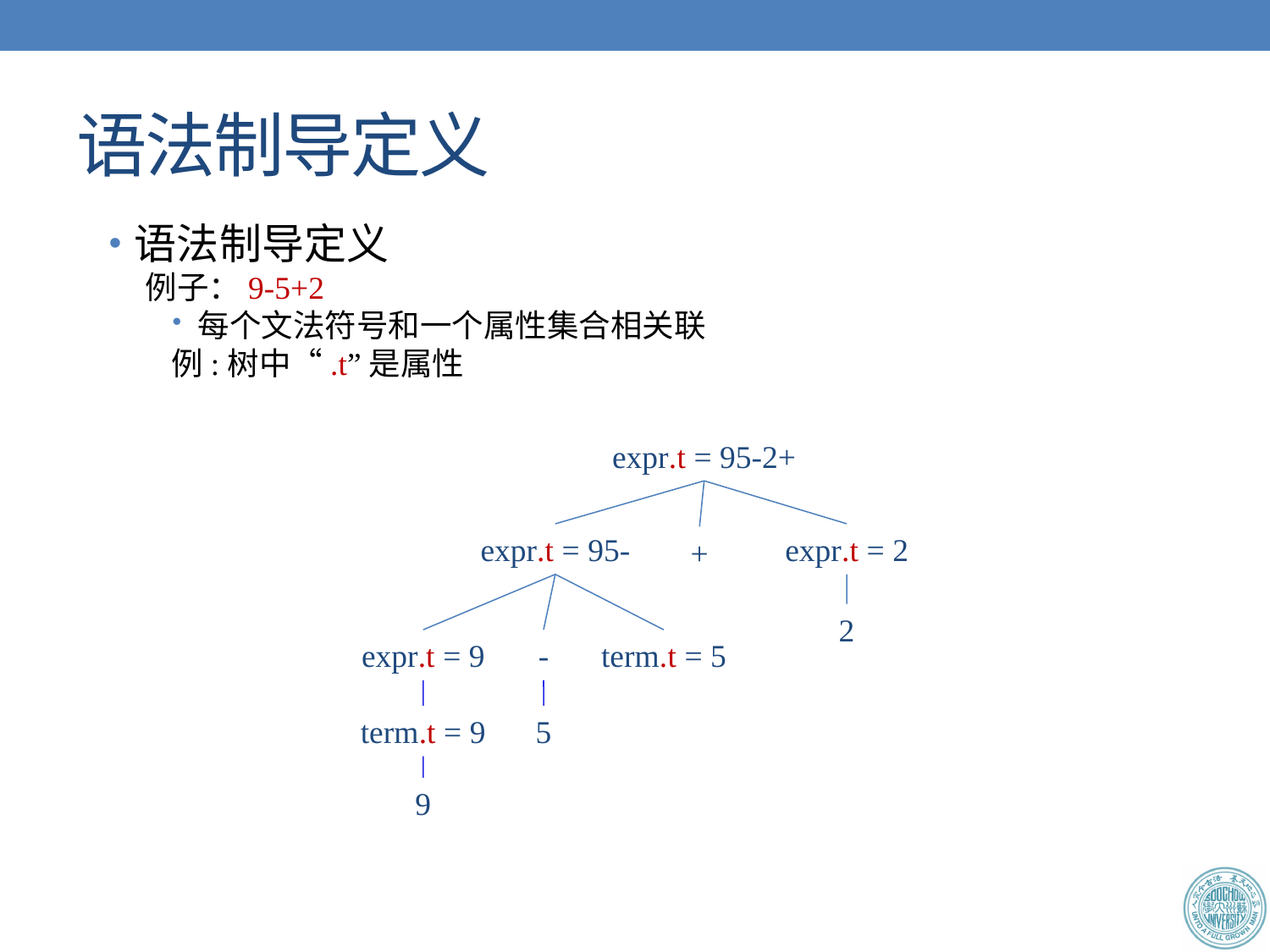

# 语法制导定义
语法制导定义
    例子：9-5+2
每个文法符号和一个属性集合相关联
	 例:树中“.t”是属性

expr.t = 95-2+
expr.t = 95-
expr.t = 2
+
2
expr.t = 9
-
term.t = 5
term.t = 9
5
9